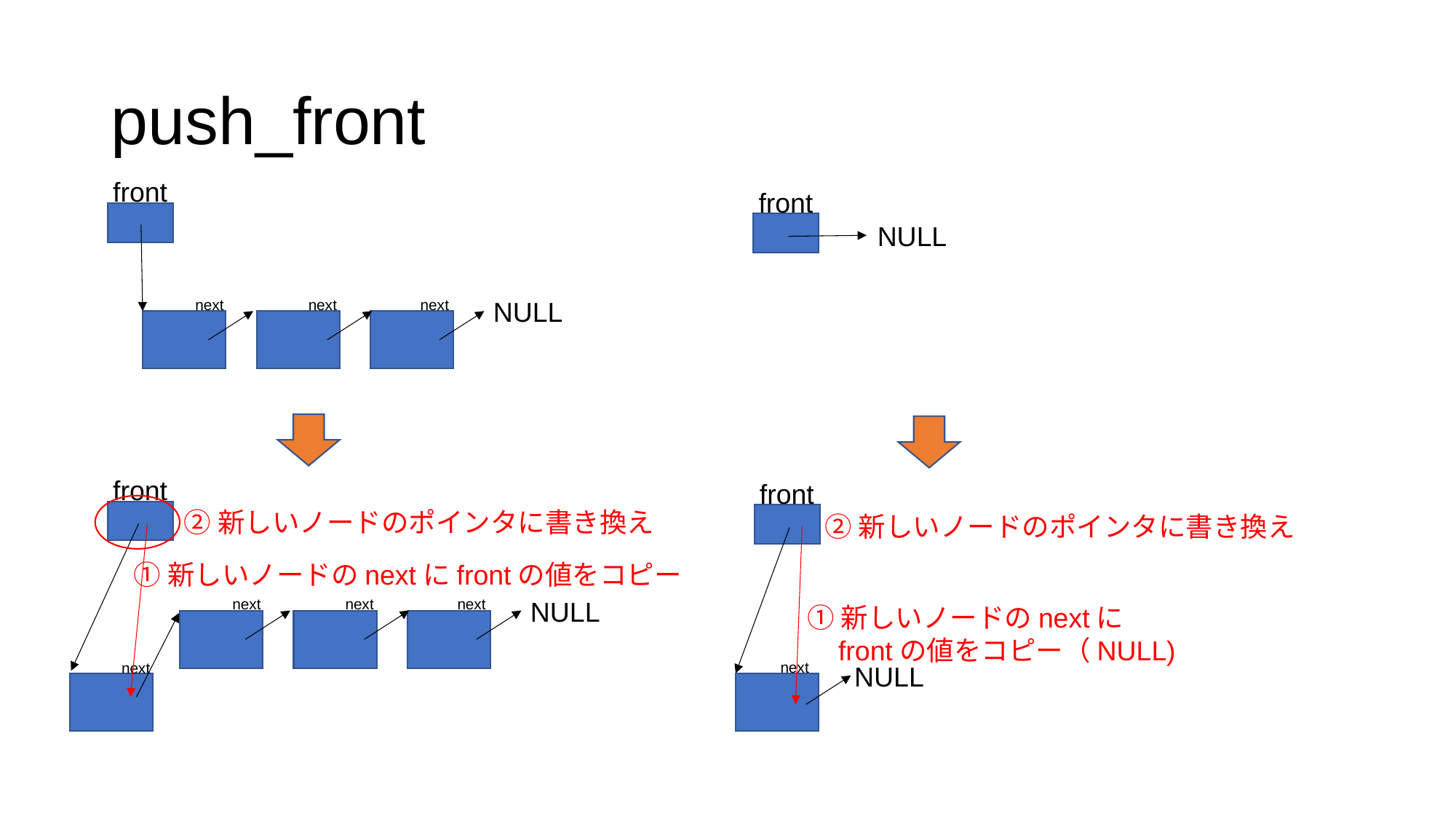

# push_front
front
front

NULL
next
NULL
next
next

front
front

②新しいノードのポインタに書き換え

②新しいノードのポインタに書き換え

①新しいノードのnextにfrontの値をコピー
next
NULL
next
next
①新しいノードのnextに
    frontの値をコピー（NULL)

next
next
NULL